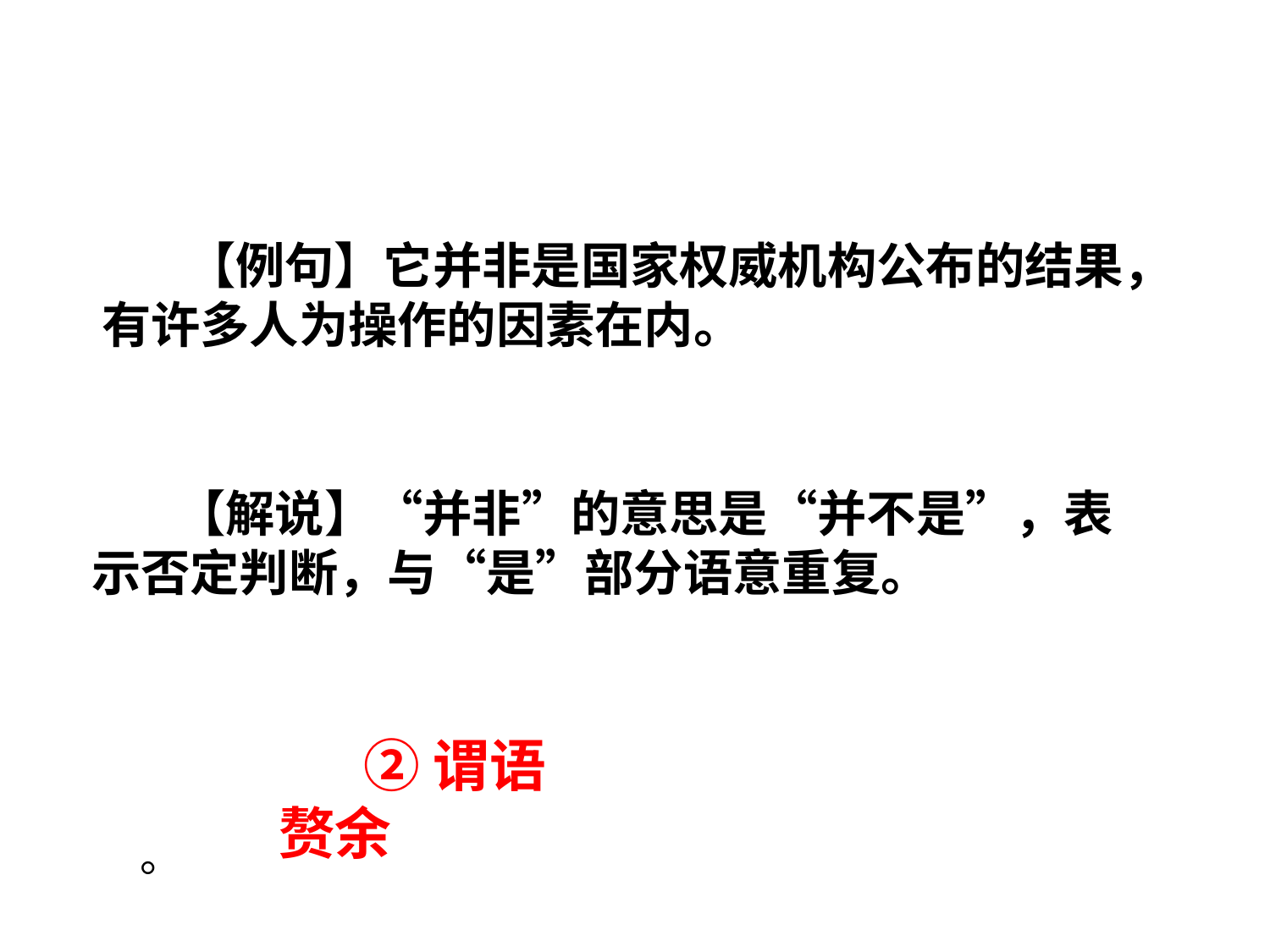

【例句】它并非是国家权威机构公布的结果，有许多人为操作的因素在内。
【解说】“并非”的意思是“并不是”，表示否定判断，与“是”部分语意重复。
②谓语赘余
。